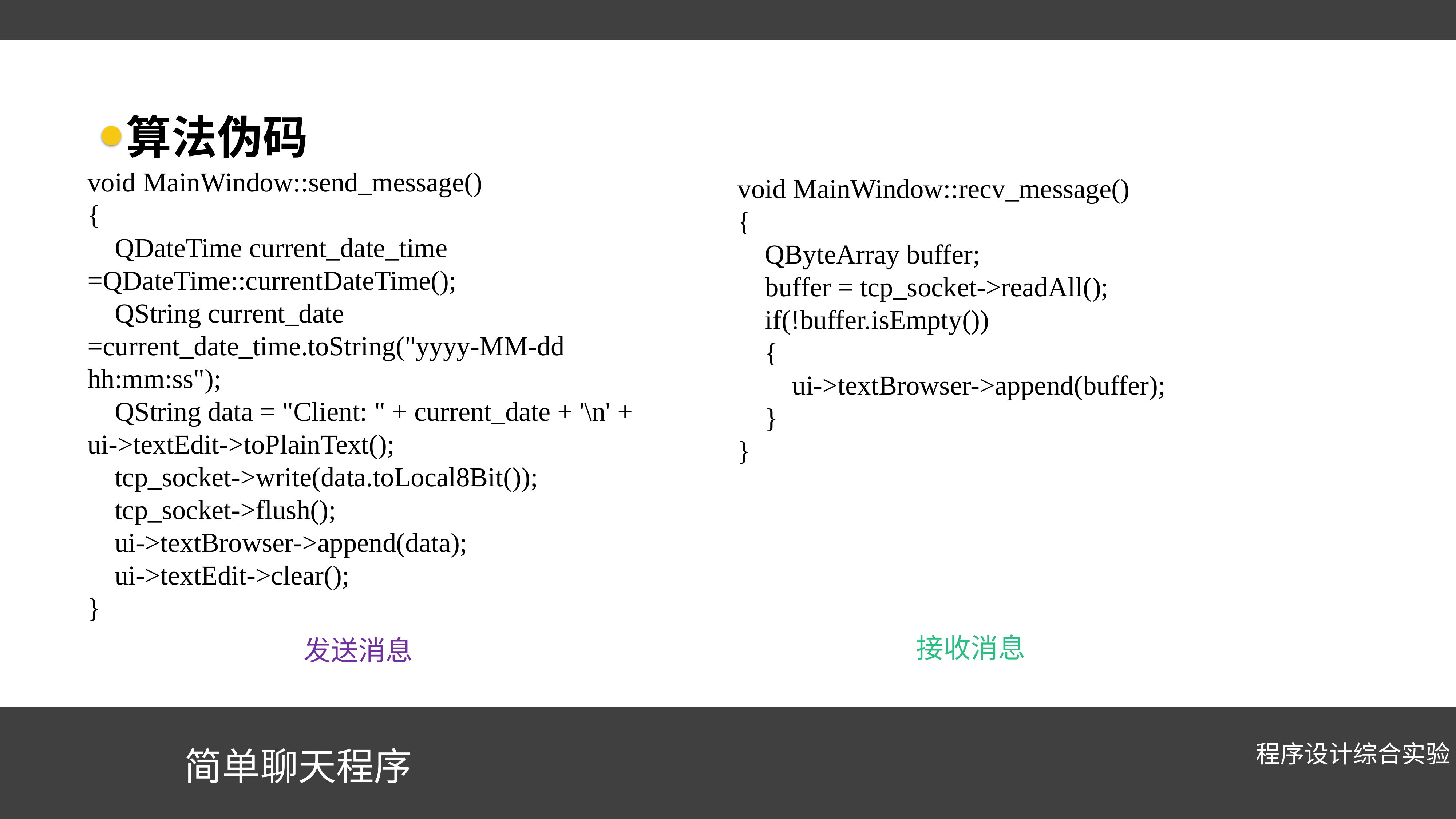

算法伪码

void MainWindow::send_message()
{
    QDateTime current_date_time   =QDateTime::currentDateTime();
    QString current_date =current_date_time.toString("yyyy-MM-dd hh:mm:ss");
    QString data = "Client: " + current_date + '\n' + ui->textEdit->toPlainText();
    tcp_socket->write(data.toLocal8Bit());
    tcp_socket->flush();
    ui->textBrowser->append(data);
    ui->textEdit->clear();
}
void MainWindow::recv_message()
{
    QByteArray buffer;
    buffer = tcp_socket->readAll();
    if(!buffer.isEmpty())
    {
        ui->textBrowser->append(buffer);
    }
}
接收消息
发送消息
简单聊天程序